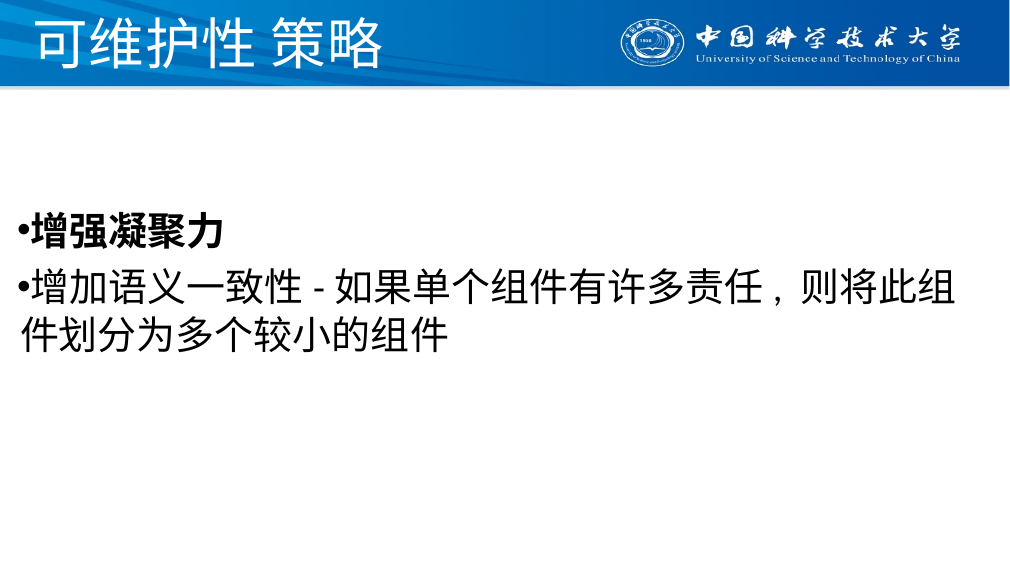

# 可维护性 策略
增强凝聚力
增加语义一致性-如果单个组件有许多责任, 则将此组件划分为多个较小的组件